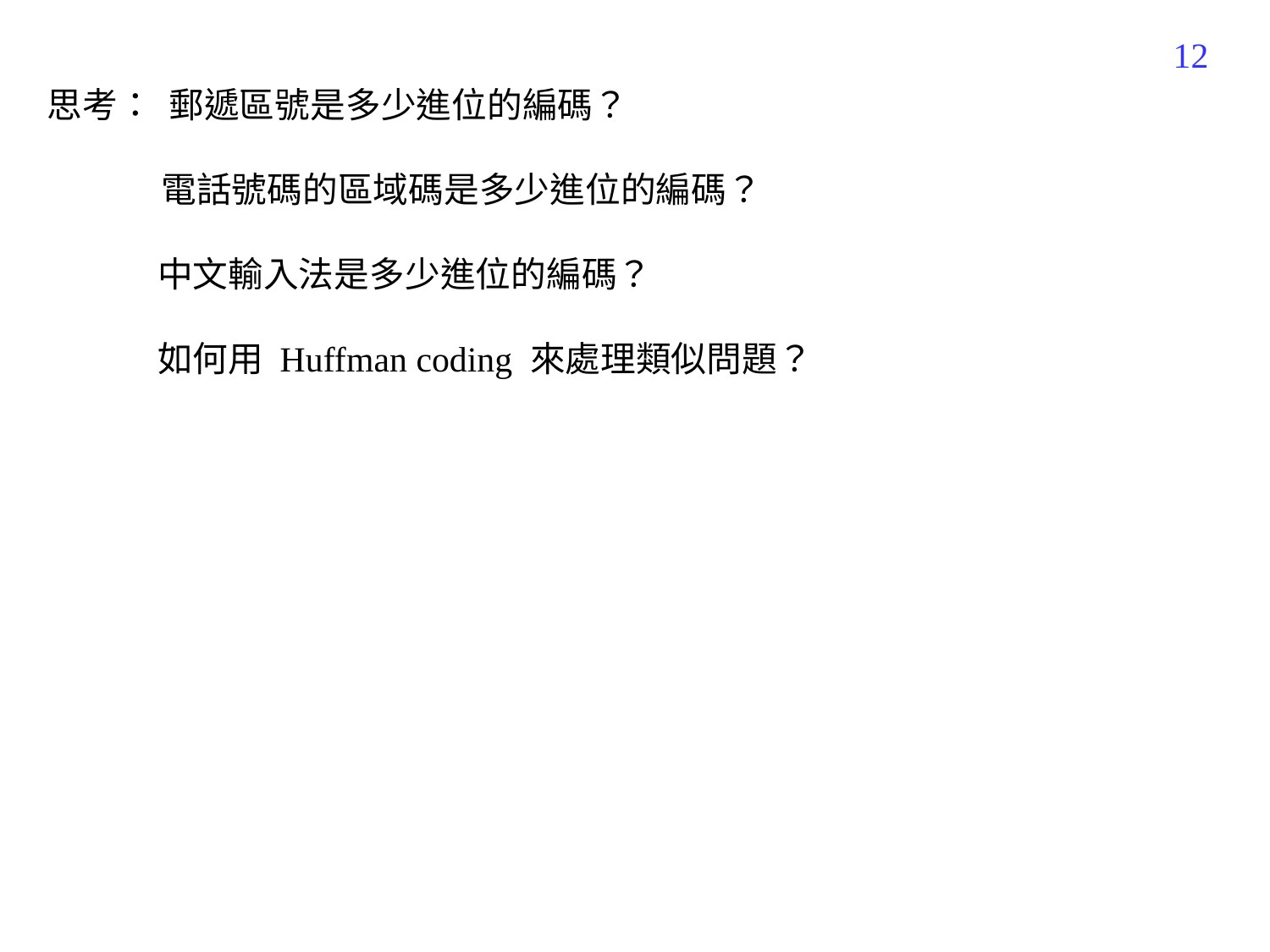

12
思考：  郵遞區號是多少進位的編碼？

　　　 電話號碼的區域碼是多少進位的編碼？

             中文輸入法是多少進位的編碼？

             如何用 Huffman coding 來處理類似問題？